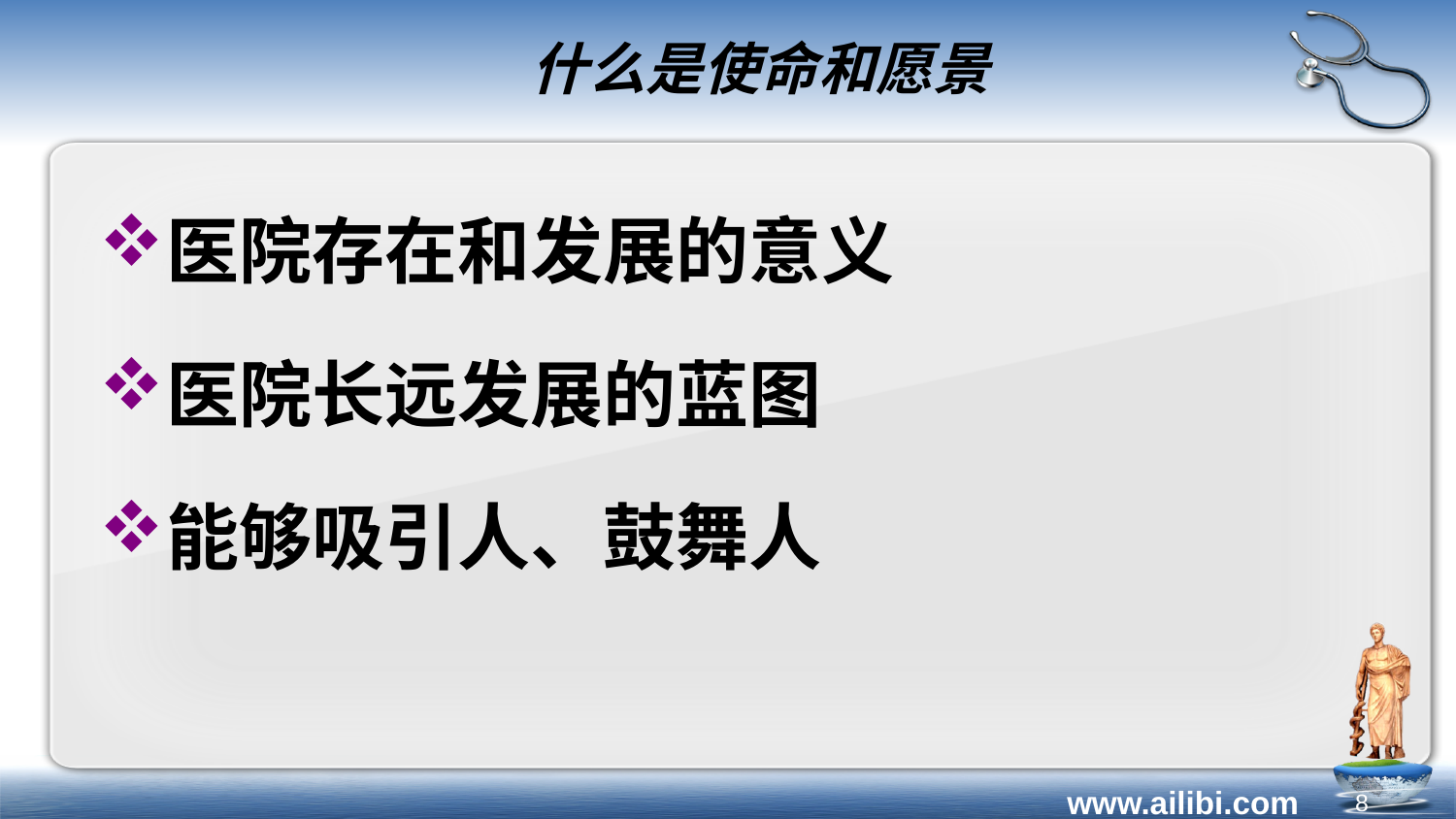

8
# 什么是使命和愿景
医院存在和发展的意义
医院长远发展的蓝图
能够吸引人、鼓舞人